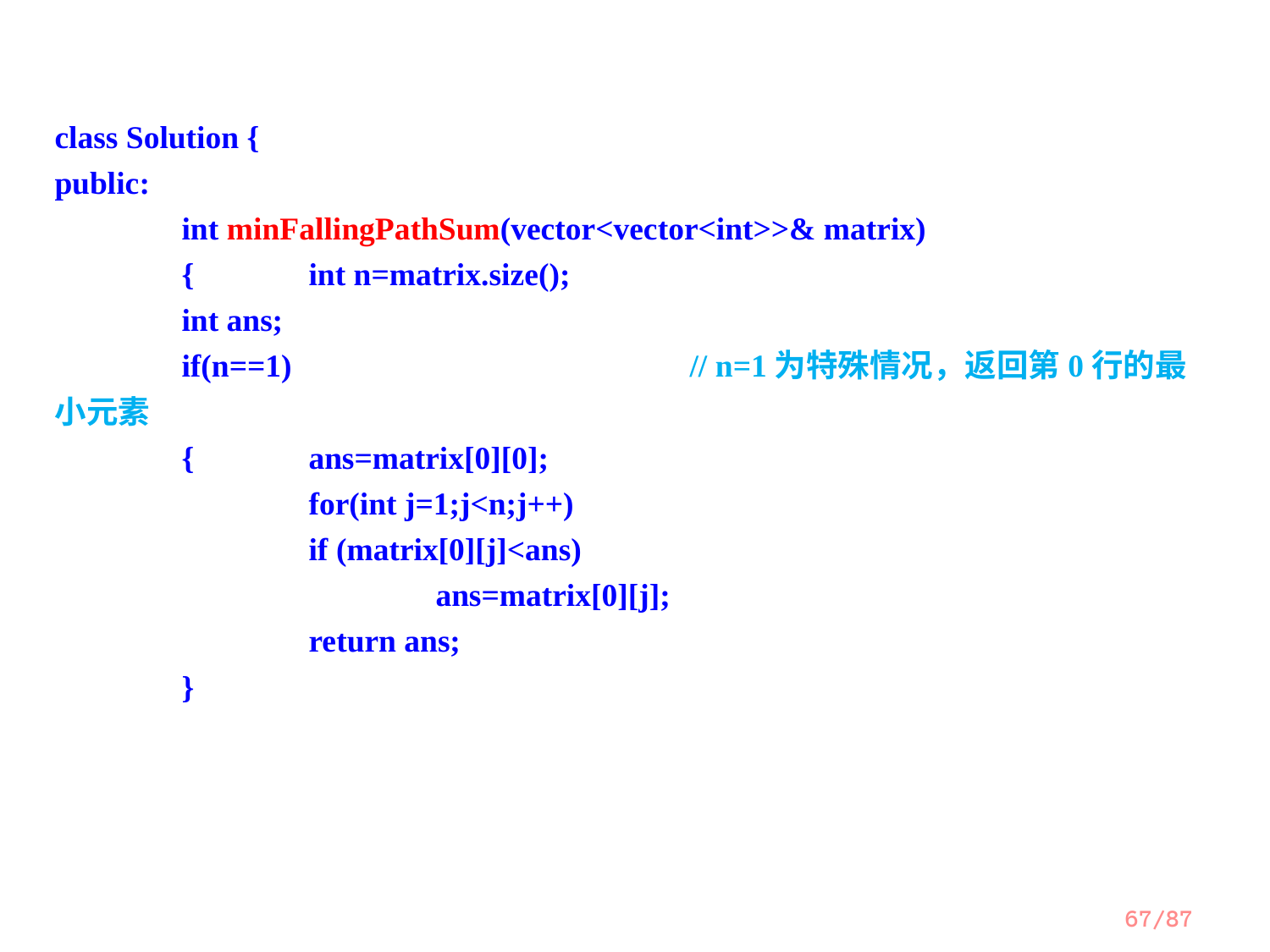

class Solution {
public:
	int minFallingPathSum(vector<vector<int>>& matrix)
    	{	int n=matrix.size();
        	int ans;
        	if(n==1)                            		// n=1为特殊情况，返回第0行的最小元素
        	{	ans=matrix[0][0];
            		for(int j=1;j<n;j++)
              		if (matrix[0][j]<ans)
                   		ans=matrix[0][j];
            		return ans;
        	}
67/87